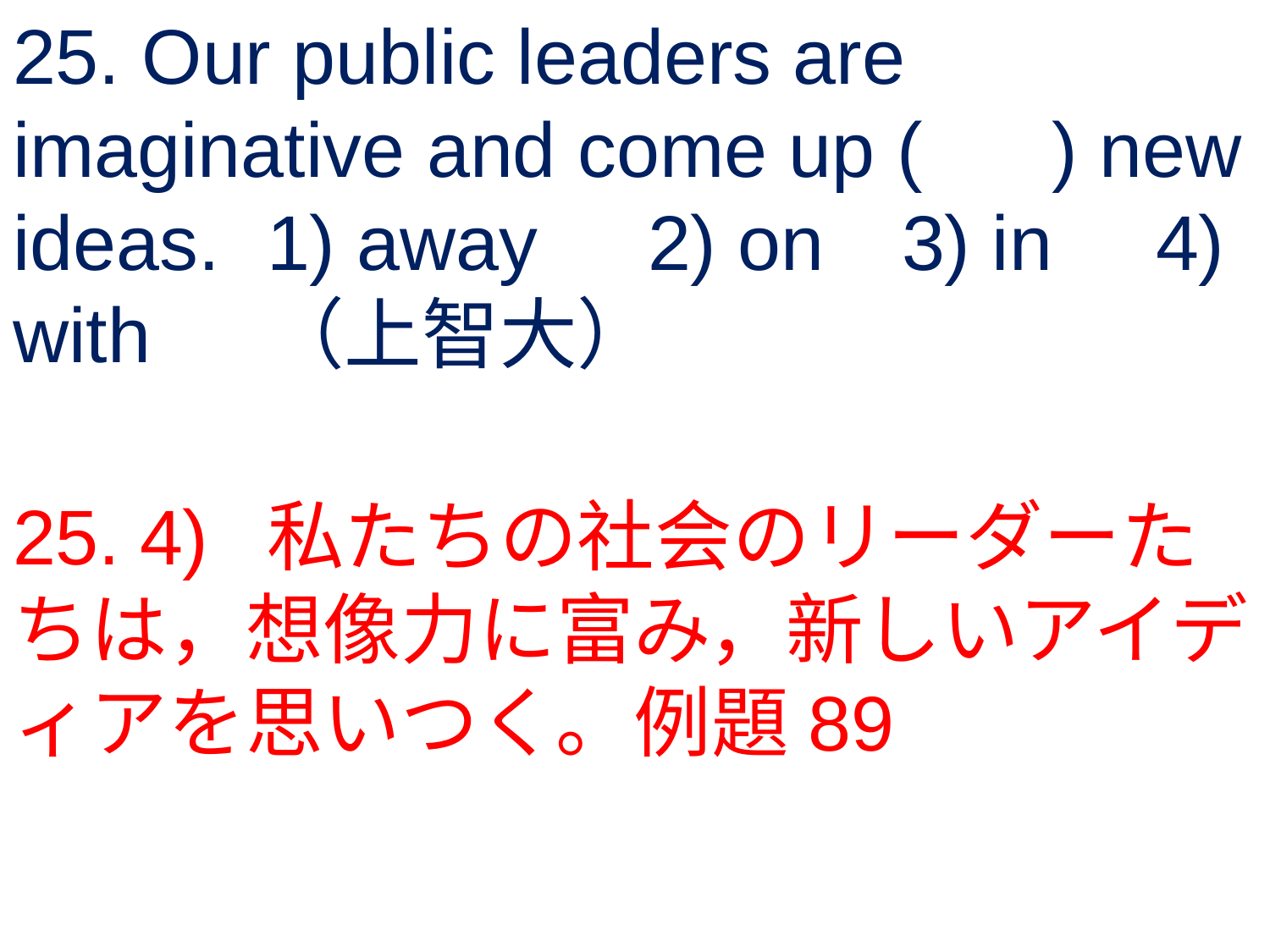

# 25. Our public leaders are imaginative and come up (      ) new ideas.	1) away	2) on	3) in	4) with	（上智大）
25.	4) 	私たちの社会のリーダーたちは，想像力に富み，新しいアイディアを思いつく。例題89